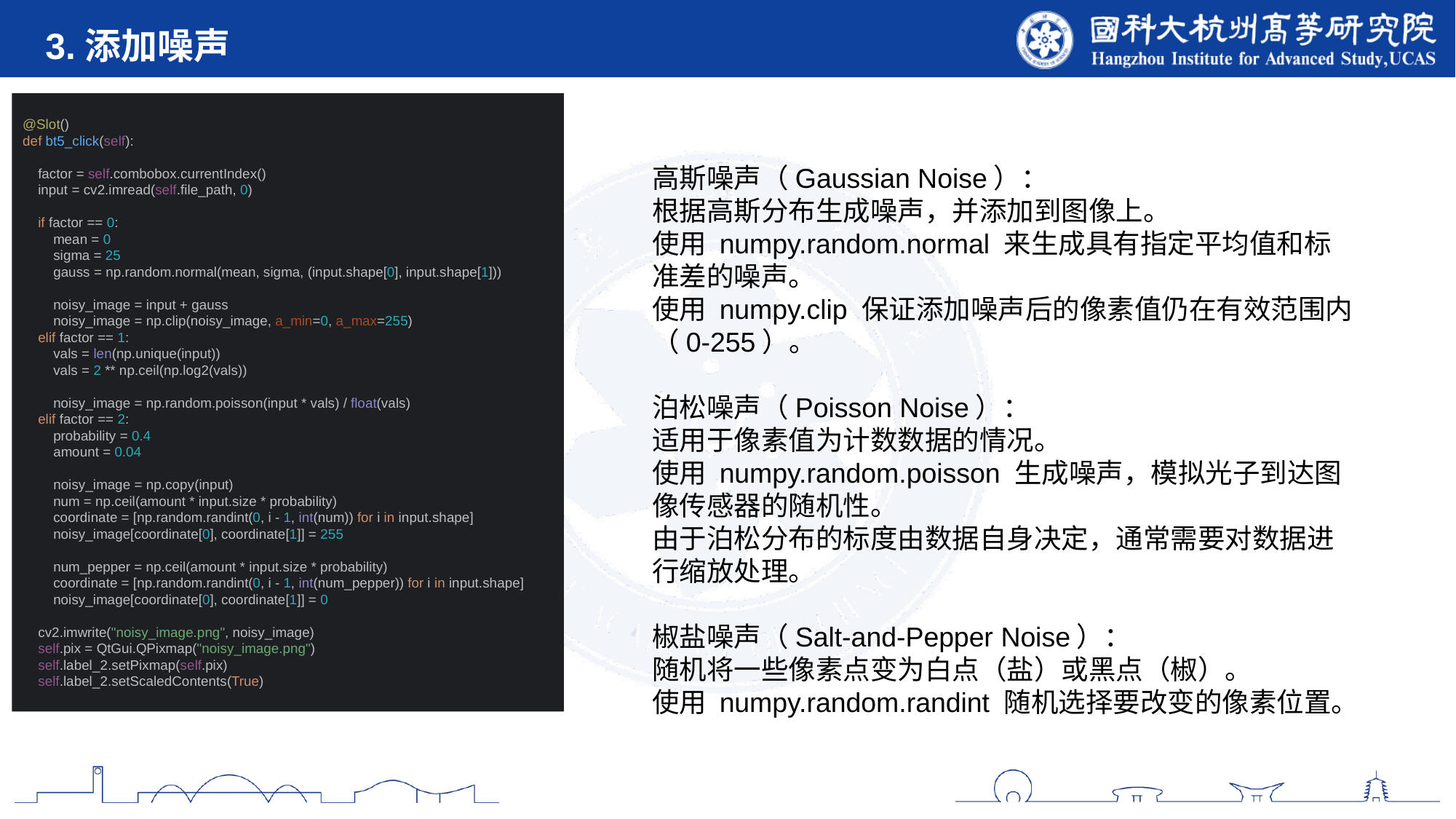

3.添加噪声
@Slot()
def bt5_click(self):
    factor = self.combobox.currentIndex()
    input = cv2.imread(self.file_path, 0)
    if factor == 0:
        mean = 0
        sigma = 25
        gauss = np.random.normal(mean, sigma, (input.shape[0], input.shape[1]))
        noisy_image = input + gauss
        noisy_image = np.clip(noisy_image, a_min=0, a_max=255)
    elif factor == 1:
        vals = len(np.unique(input))
        vals = 2 ** np.ceil(np.log2(vals))
        noisy_image = np.random.poisson(input * vals) / float(vals)
    elif factor == 2:
        probability = 0.4
        amount = 0.04
        noisy_image = np.copy(input)
        num = np.ceil(amount * input.size * probability)
        coordinate = [np.random.randint(0, i - 1, int(num)) for i in input.shape]
        noisy_image[coordinate[0], coordinate[1]] = 255
        num_pepper = np.ceil(amount * input.size * probability)
        coordinate = [np.random.randint(0, i - 1, int(num_pepper)) for i in input.shape]
        noisy_image[coordinate[0], coordinate[1]] = 0
    cv2.imwrite("noisy_image.png", noisy_image)
    self.pix = QtGui.QPixmap("noisy_image.png")
    self.label_2.setPixmap(self.pix)
    self.label_2.setScaledContents(True)
高斯噪声（Gaussian Noise）：
根据高斯分布生成噪声，并添加到图像上。
使用 numpy.random.normal 来生成具有指定平均值和标准差的噪声。
使用 numpy.clip 保证添加噪声后的像素值仍在有效范围内（0-255）。

泊松噪声（Poisson Noise）：
适用于像素值为计数数据的情况。
使用 numpy.random.poisson 生成噪声，模拟光子到达图像传感器的随机性。
由于泊松分布的标度由数据自身决定，通常需要对数据进行缩放处理。

椒盐噪声（Salt-and-Pepper Noise）：
随机将一些像素点变为白点（盐）或黑点（椒）。
使用 numpy.random.randint 随机选择要改变的像素位置。
11